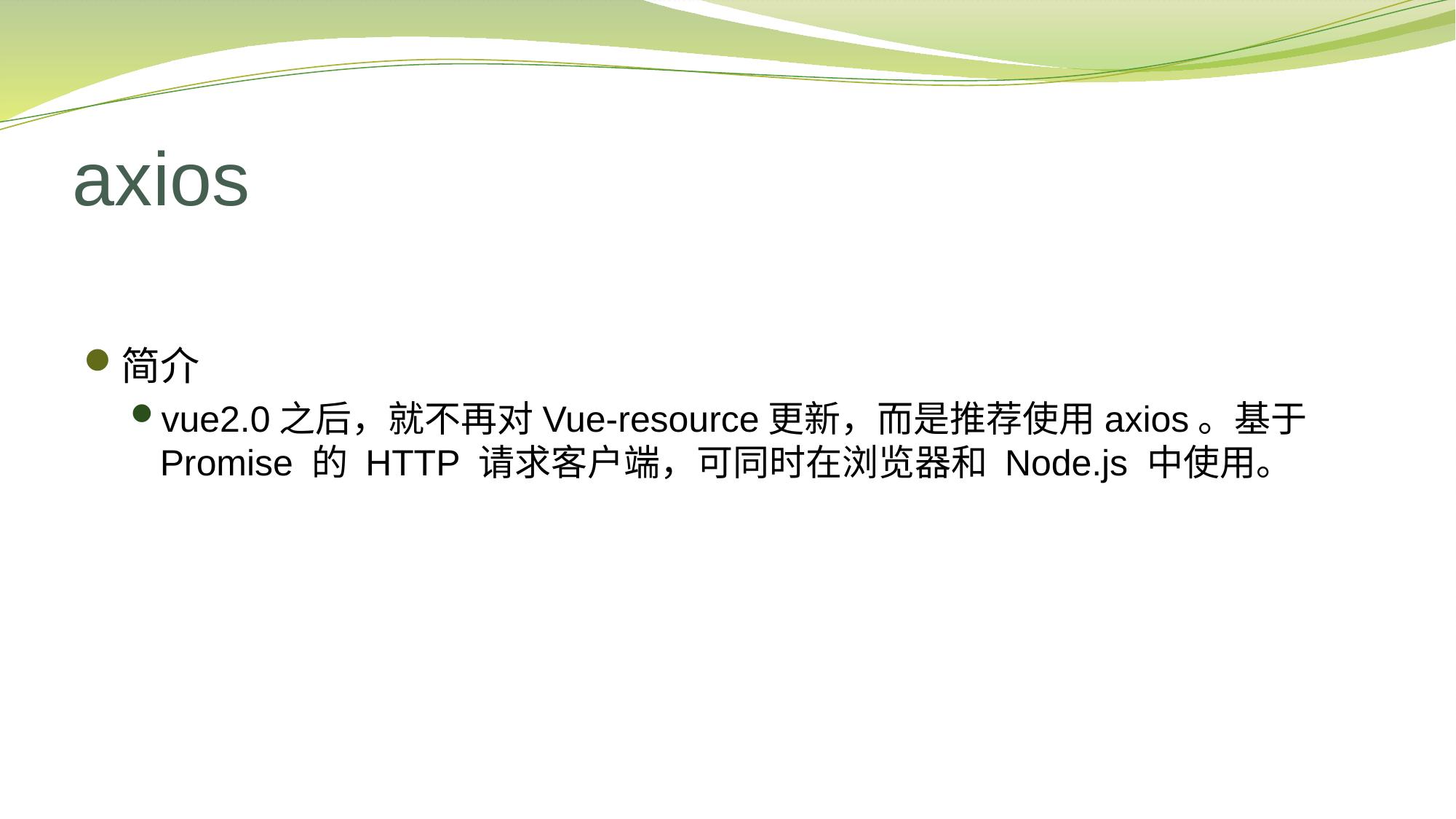

# axios
简介
vue2.0之后，就不再对Vue-resource更新，而是推荐使用axios。基于 Promise 的 HTTP 请求客户端，可同时在浏览器和 Node.js 中使用。